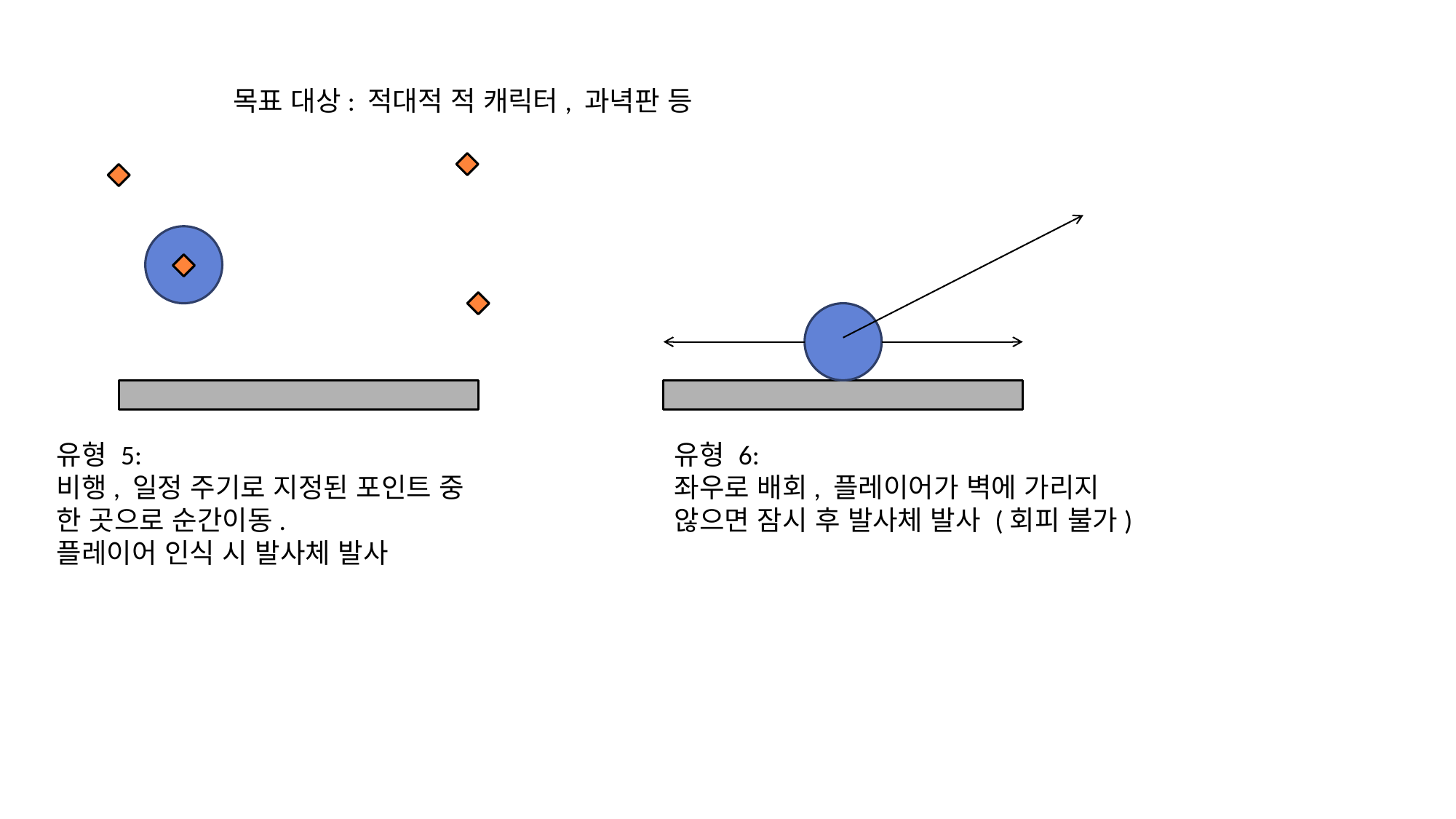

목표 대상: 적대적 적 캐릭터, 과녁판 등

유형 5:
비행, 일정 주기로 지정된 포인트 중
한 곳으로 순간이동.
플레이어 인식 시 발사체 발사
유형 6:
좌우로 배회, 플레이어가 벽에 가리지 않으면 잠시 후 발사체 발사 (회피 불가)